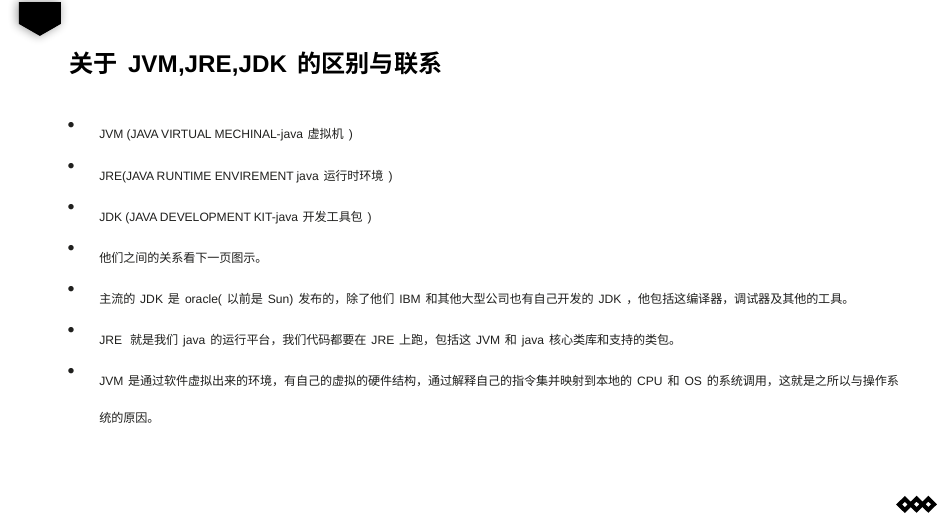

关于JVM,JRE,JDK的区别与联系
JVM (JAVA VIRTUAL MECHINAL-java虚拟机)
JRE(JAVA RUNTIME ENVIREMENT java运行时环境)
JDK (JAVA DEVELOPMENT KIT-java开发工具包)
他们之间的关系看下一页图示。
主流的JDK是oracle(以前是Sun)发布的，除了他们IBM和其他大型公司也有自己开发的JDK，他包括这编译器，调试器及其他的工具。
JRE 就是我们java的运行平台，我们代码都要在JRE上跑，包括这JVM和java核心类库和支持的类包。
JVM是通过软件虚拟出来的环境，有自己的虚拟的硬件结构，通过解释自己的指令集并映射到本地的CPU和OS的系统调用，这就是之所以与操作系统的原因。